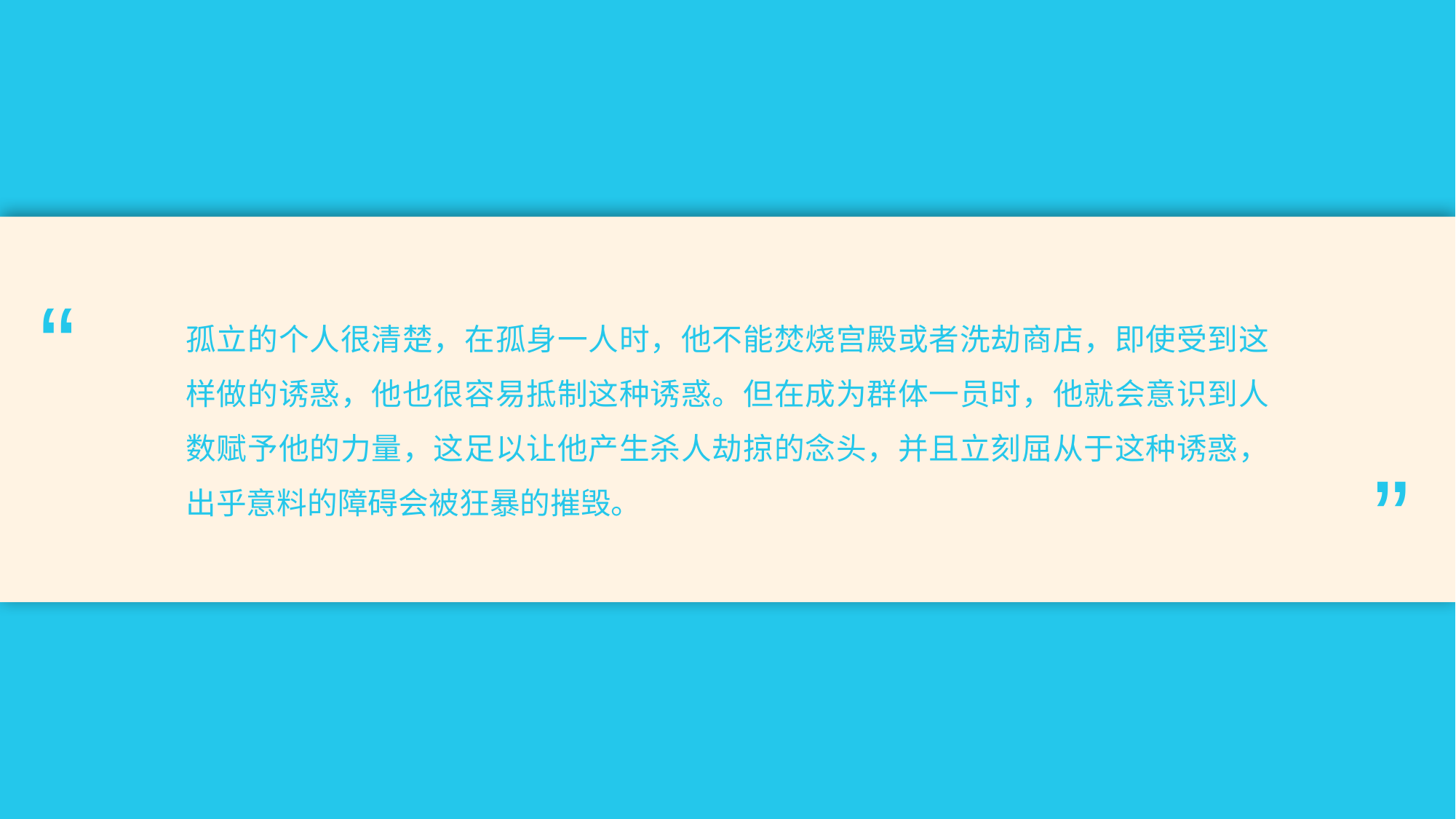

“
孤立的个人很清楚，在孤身一人时，他不能焚烧宫殿或者洗劫商店，即使受到这样做的诱惑，他也很容易抵制这种诱惑。但在成为群体一员时，他就会意识到人数赋予他的力量，这足以让他产生杀人劫掠的念头，并且立刻屈从于这种诱惑，出乎意料的障碍会被狂暴的摧毁。
“